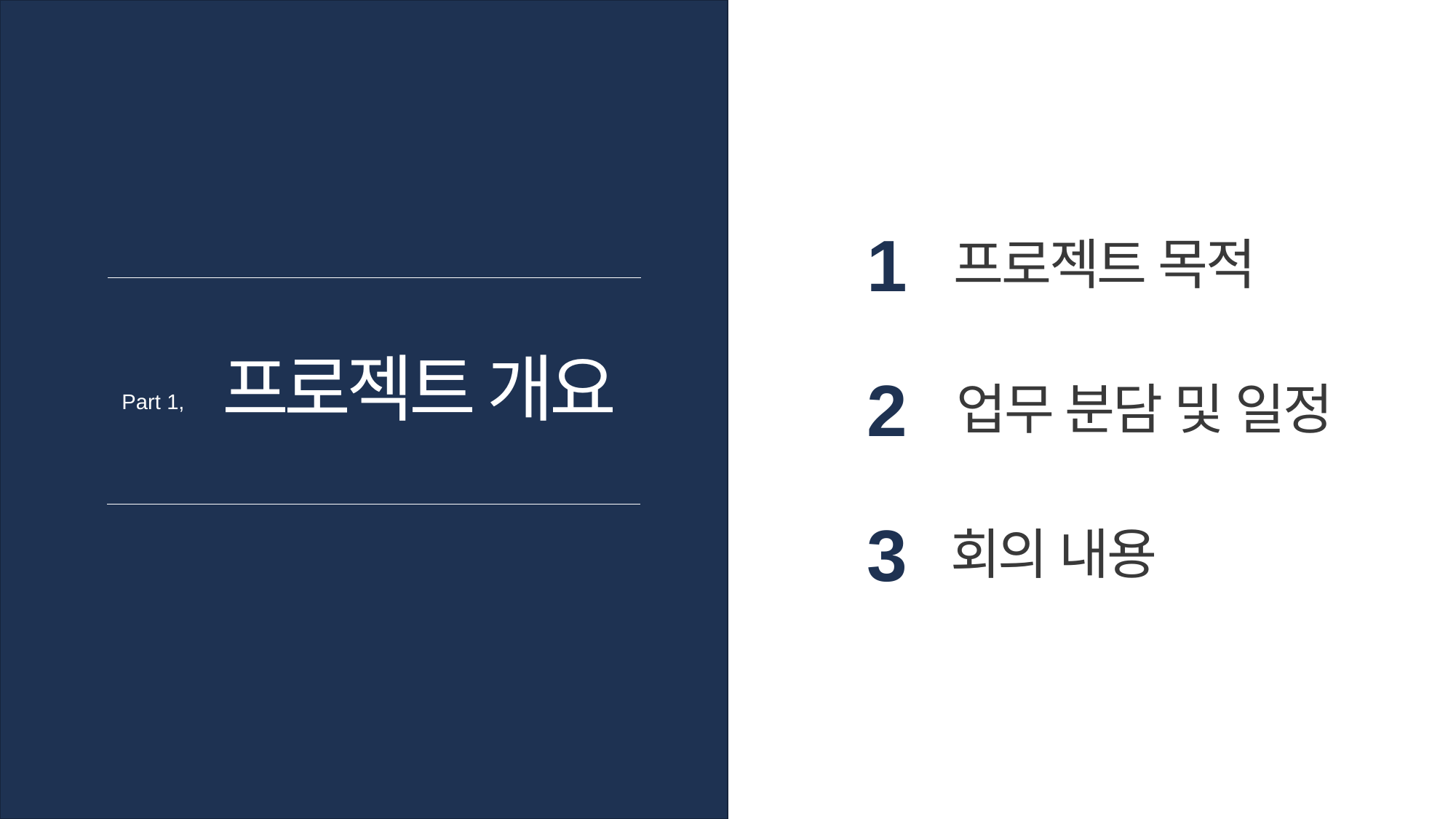

1
프로젝트 목적
프로젝트 개요
2
업무 분담 및 일정
Part 1,
3
회의 내용